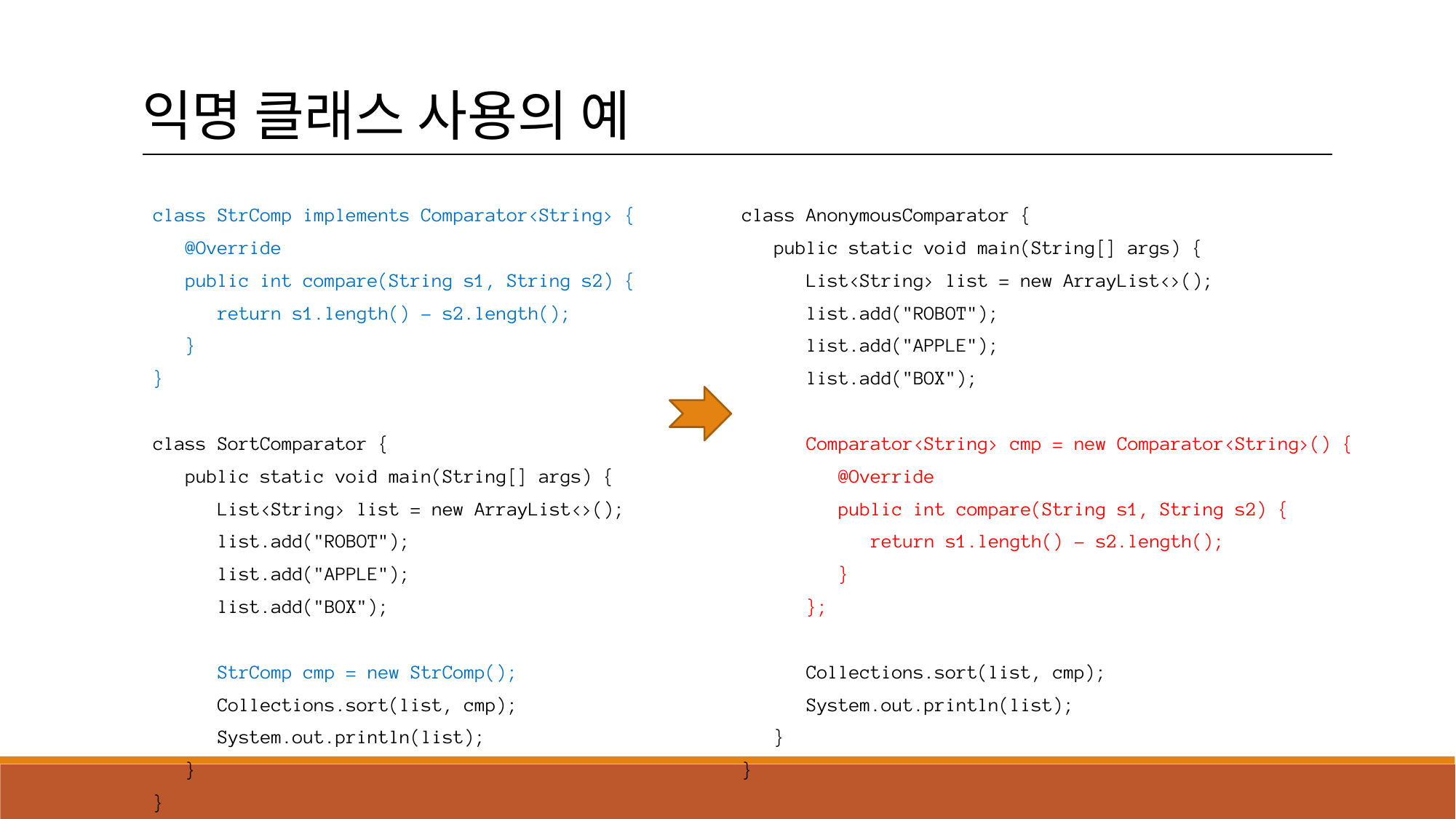

익명 클래스 사용의 예
class StrComp implements Comparator<String> {
   @Override
   public int compare(String s1, String s2) {
      return s1.length() - s2.length();
   }
}

class SortComparator {
   public static void main(String[] args) {
      List<String> list = new ArrayList<>();
      list.add("ROBOT");
      list.add("APPLE");
      list.add("BOX");

      StrComp cmp = new StrComp();
      Collections.sort(list, cmp);
      System.out.println(list);
   }
}
class AnonymousComparator {
   public static void main(String[] args) {
      List<String> list = new ArrayList<>();
      list.add("ROBOT");
      list.add("APPLE");
      list.add("BOX");

      Comparator<String> cmp = new Comparator<String>() {
         @Override
         public int compare(String s1, String s2) {
            return s1.length() - s2.length();
         }
      };

      Collections.sort(list, cmp);
      System.out.println(list);
   }
}